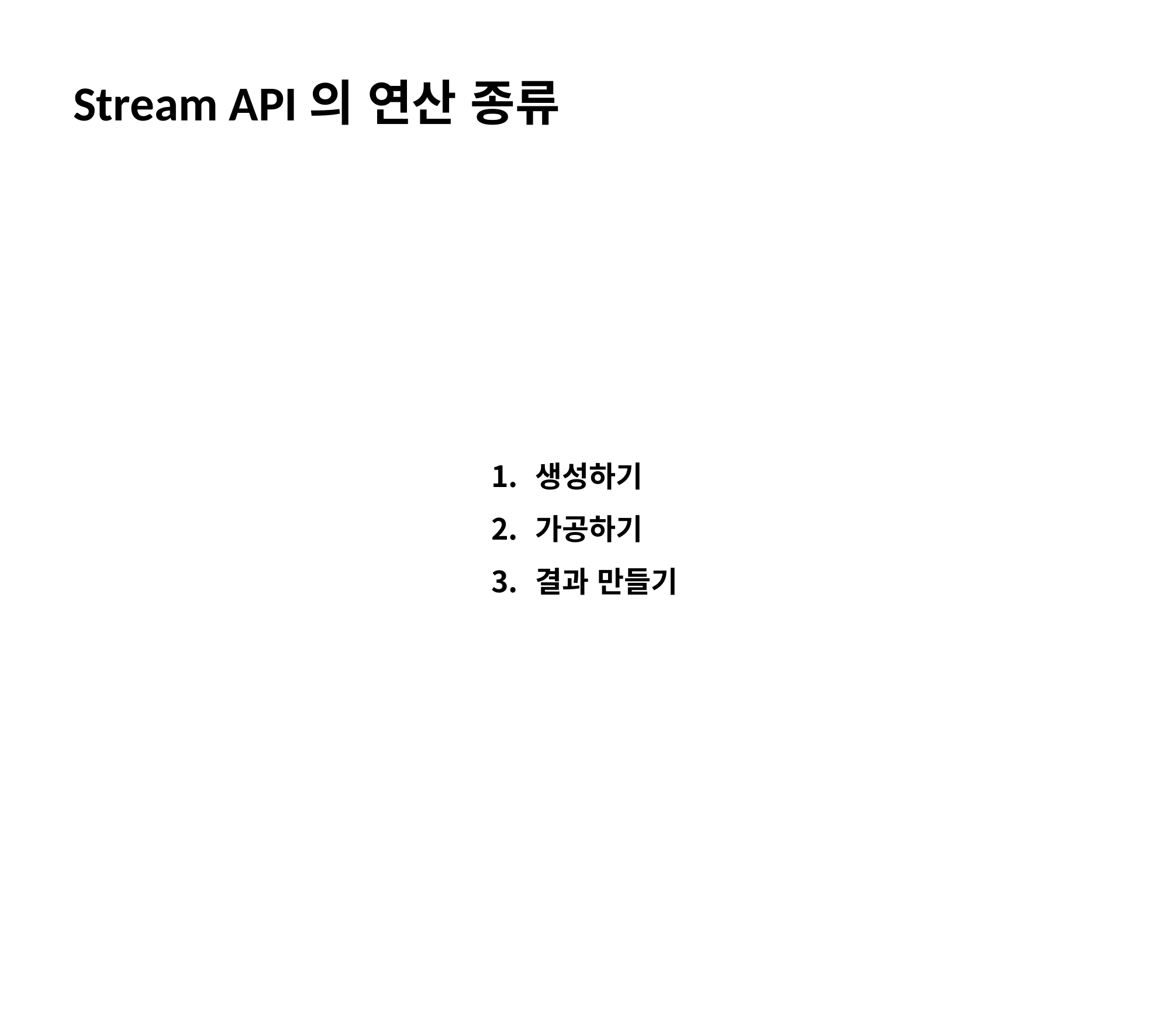

Stream API의 연산 종류
생성하기
가공하기
결과 만들기